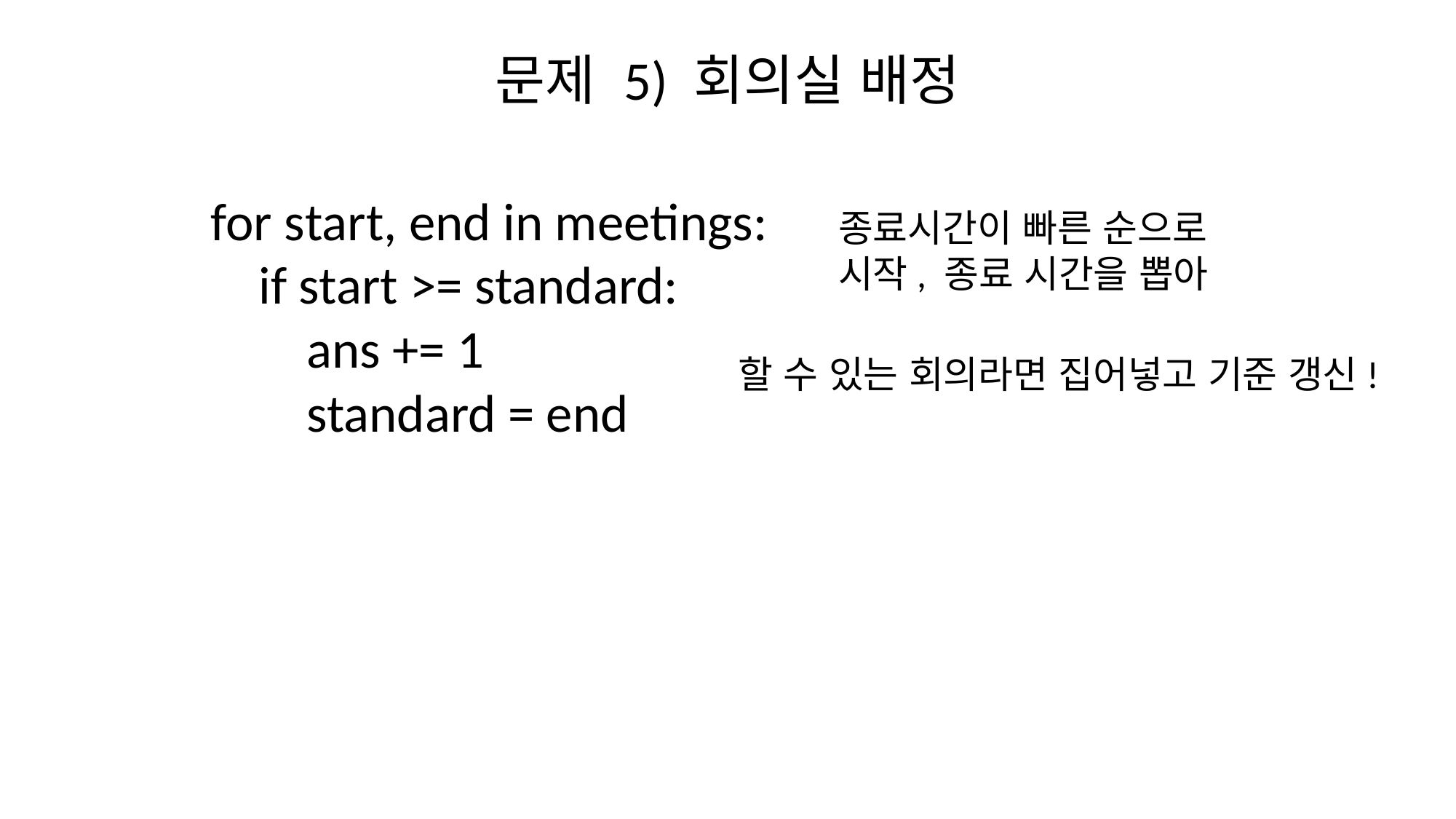

# 문제 5) 회의실 배정
for start, end in meetings:
    if start >= standard:
        ans += 1
        standard = end
종료시간이 빠른 순으로 시작, 종료 시간을 뽑아
할 수 있는 회의라면 집어넣고 기준 갱신!